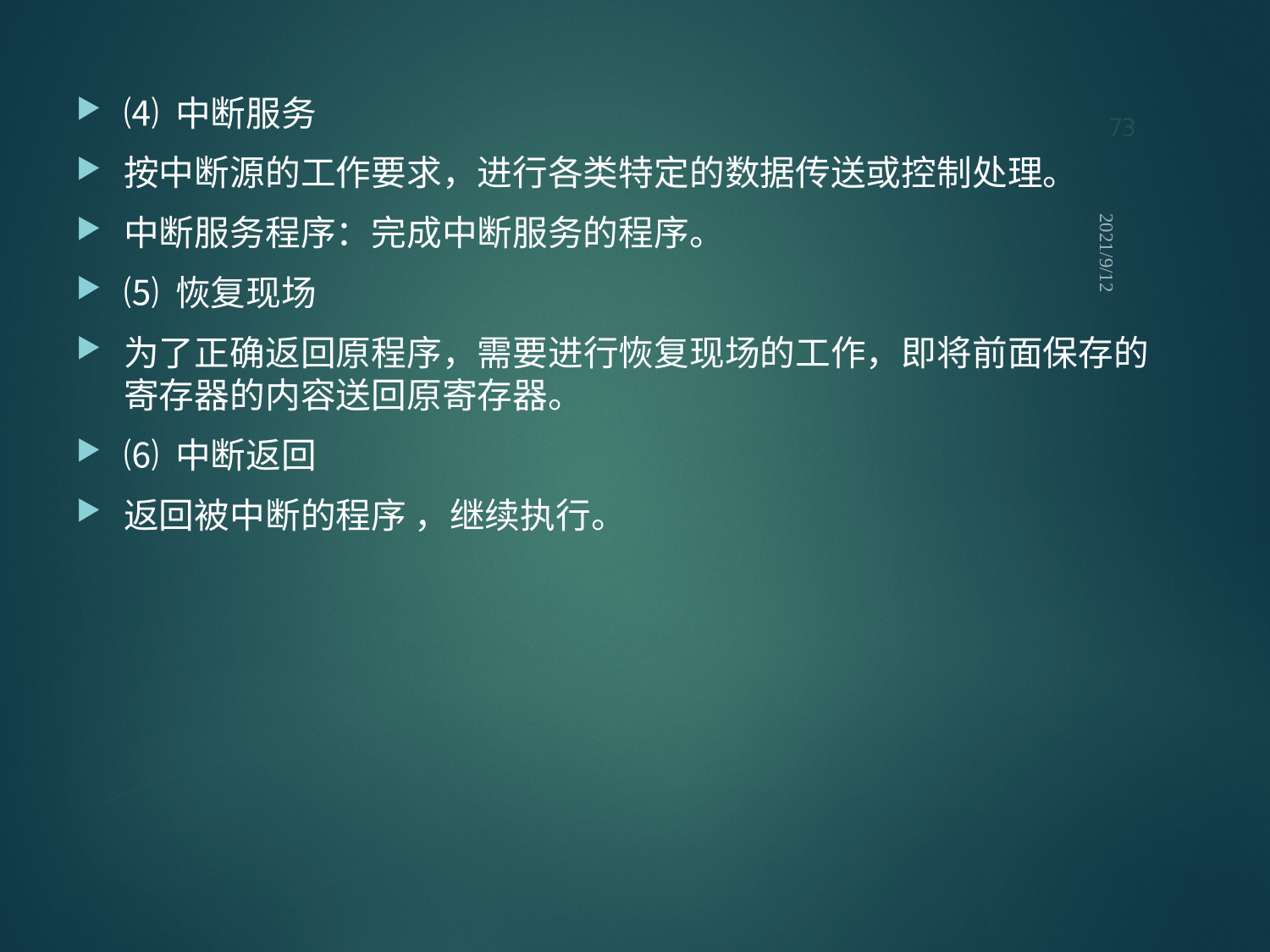

73
⑷ 中断服务
按中断源的工作要求，进行各类特定的数据传送或控制处理。
中断服务程序：完成中断服务的程序。
⑸ 恢复现场
为了正确返回原程序，需要进行恢复现场的工作，即将前面保存的寄存器的内容送回原寄存器。
⑹ 中断返回
返回被中断的程序 ，继续执行。
2021/9/12